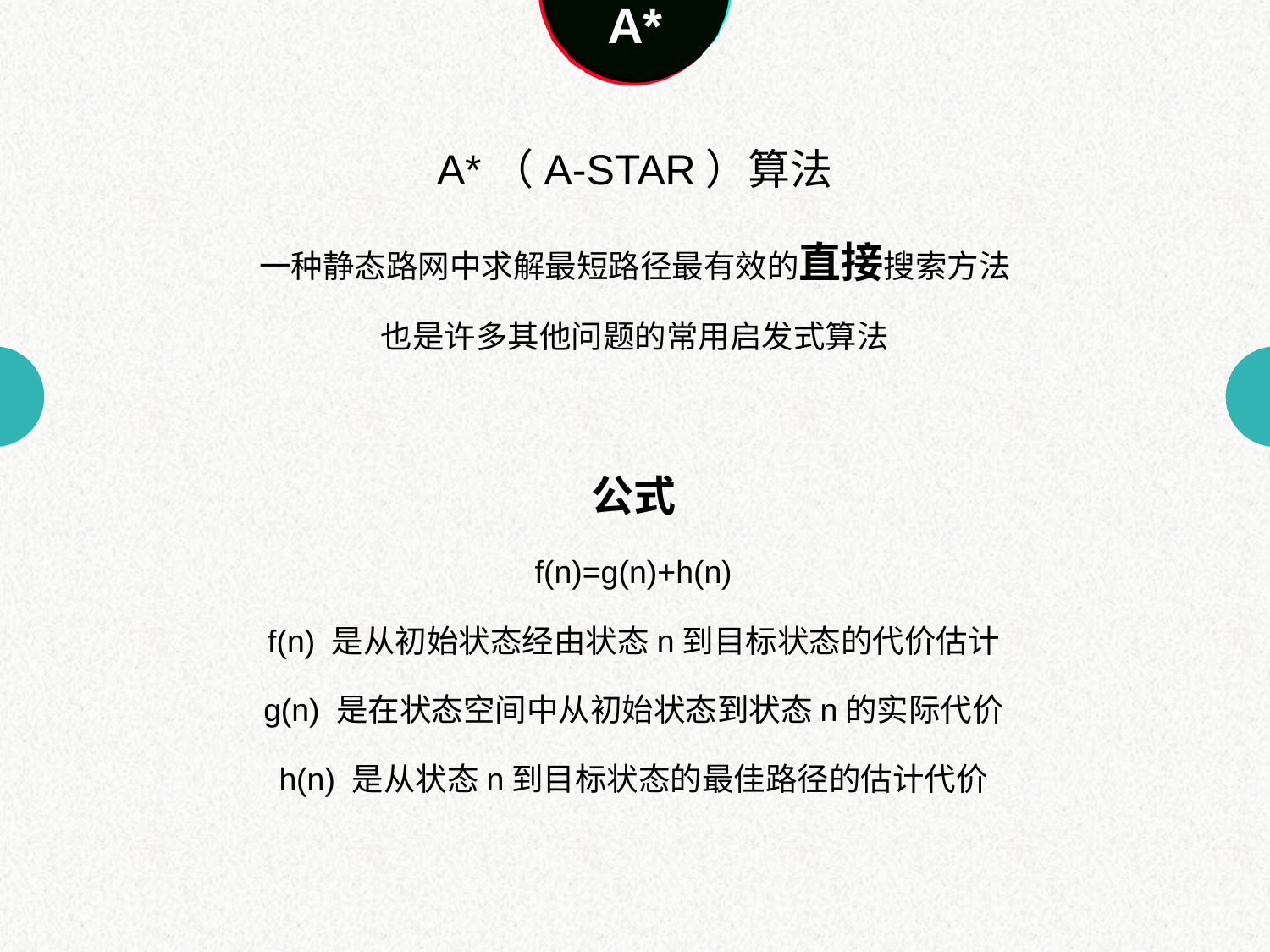

A*（A-STAR）算法
一种静态路网中求解最短路径最有效的直接搜索方法
也是许多其他问题的常用启发式算法
公式
f(n)=g(n)+h(n)
f(n) 是从初始状态经由状态n到目标状态的代价估计
g(n) 是在状态空间中从初始状态到状态n的实际代价
h(n) 是从状态n到目标状态的最佳路径的估计代价